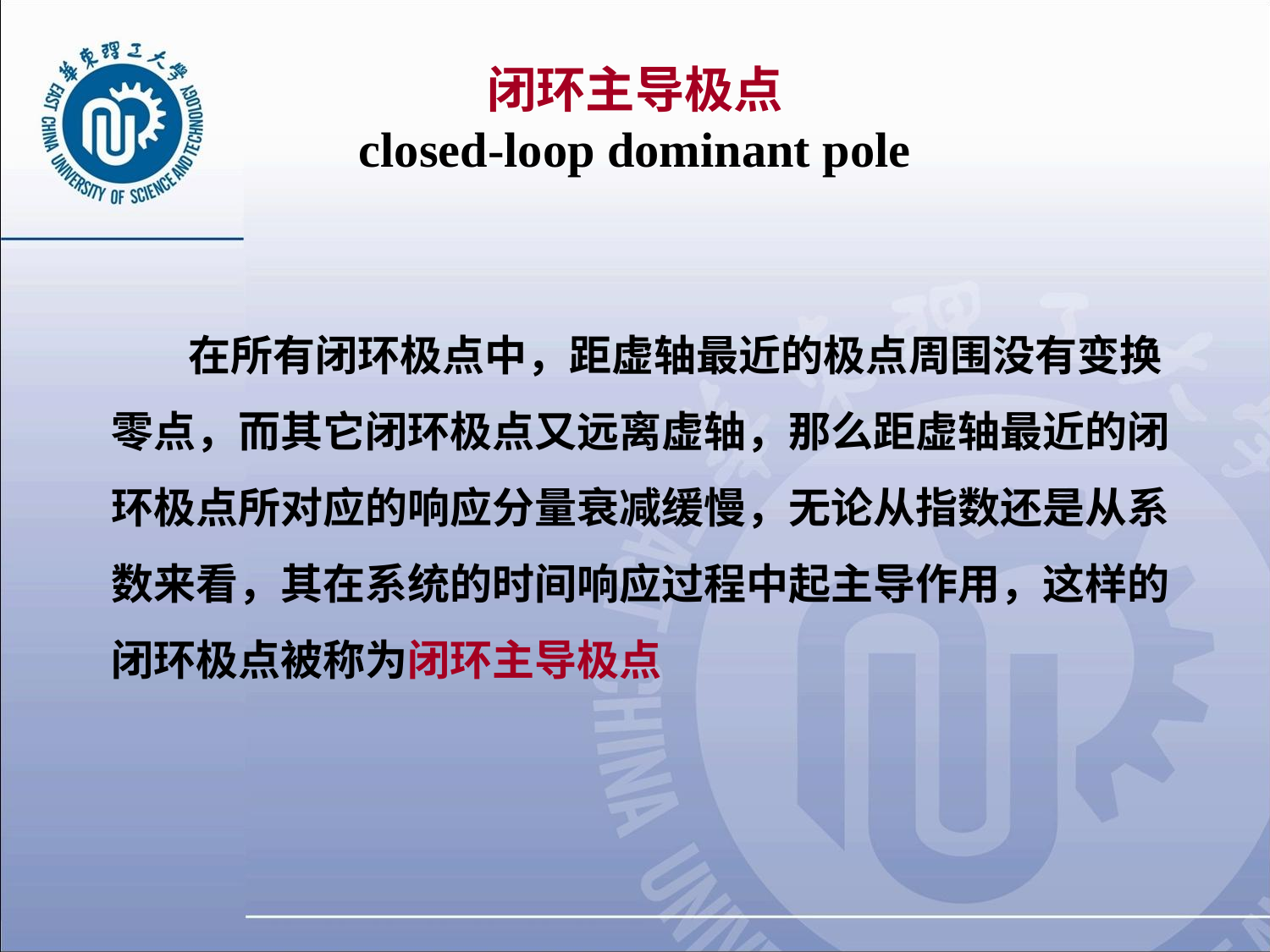

# 闭环主导极点 closed-loop dominant pole
       在所有闭环极点中，距虚轴最近的极点周围没有变换零点，而其它闭环极点又远离虚轴，那么距虚轴最近的闭环极点所对应的响应分量衰减缓慢，无论从指数还是从系数来看，其在系统的时间响应过程中起主导作用，这样的闭环极点被称为闭环主导极点